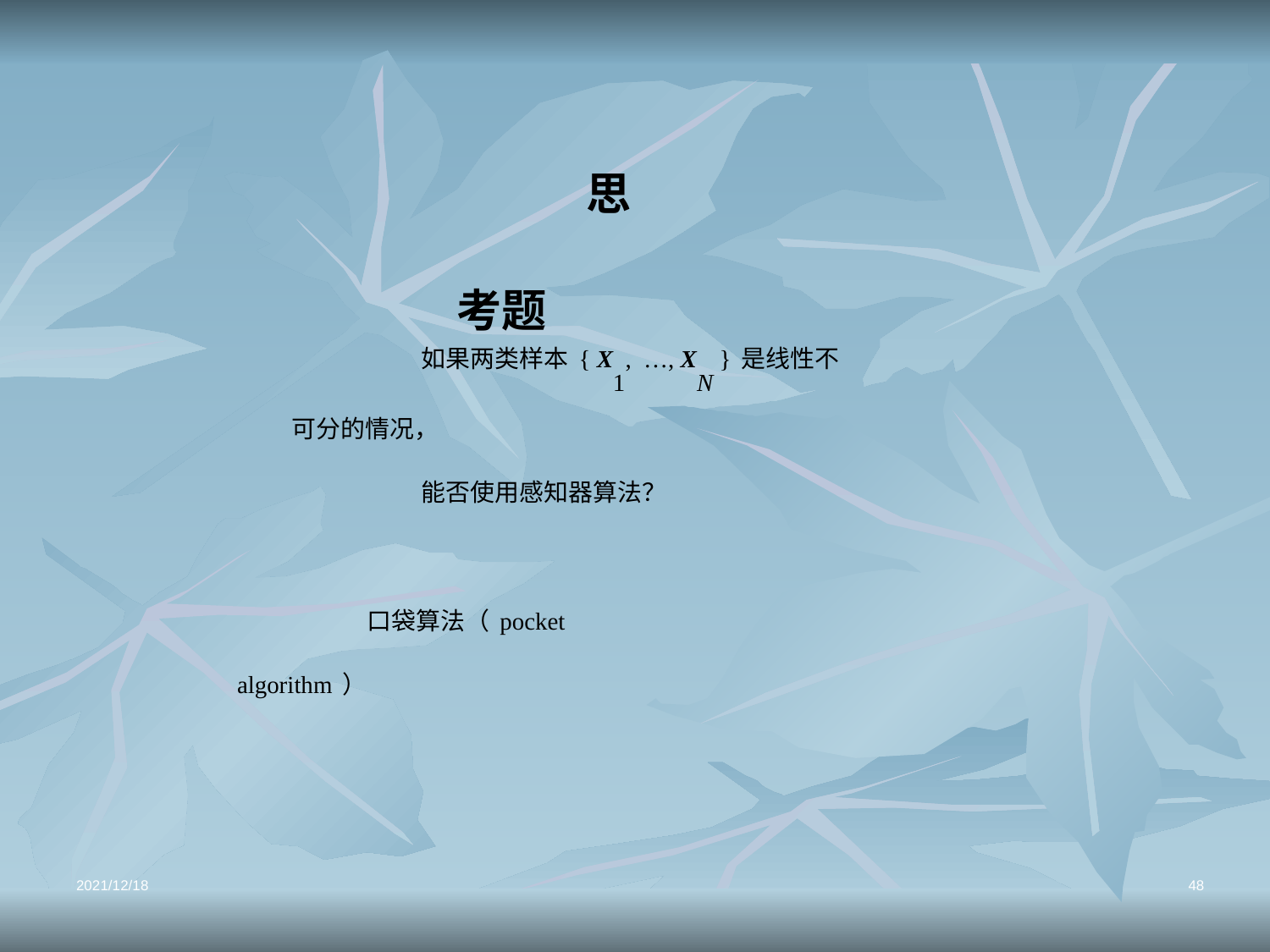

思考题
如果两类样本{ X1,  …, XN }是线性不可分的情况，
能否使用感知器算法？

口袋算法（pocket algorithm）

2021/12/18
48